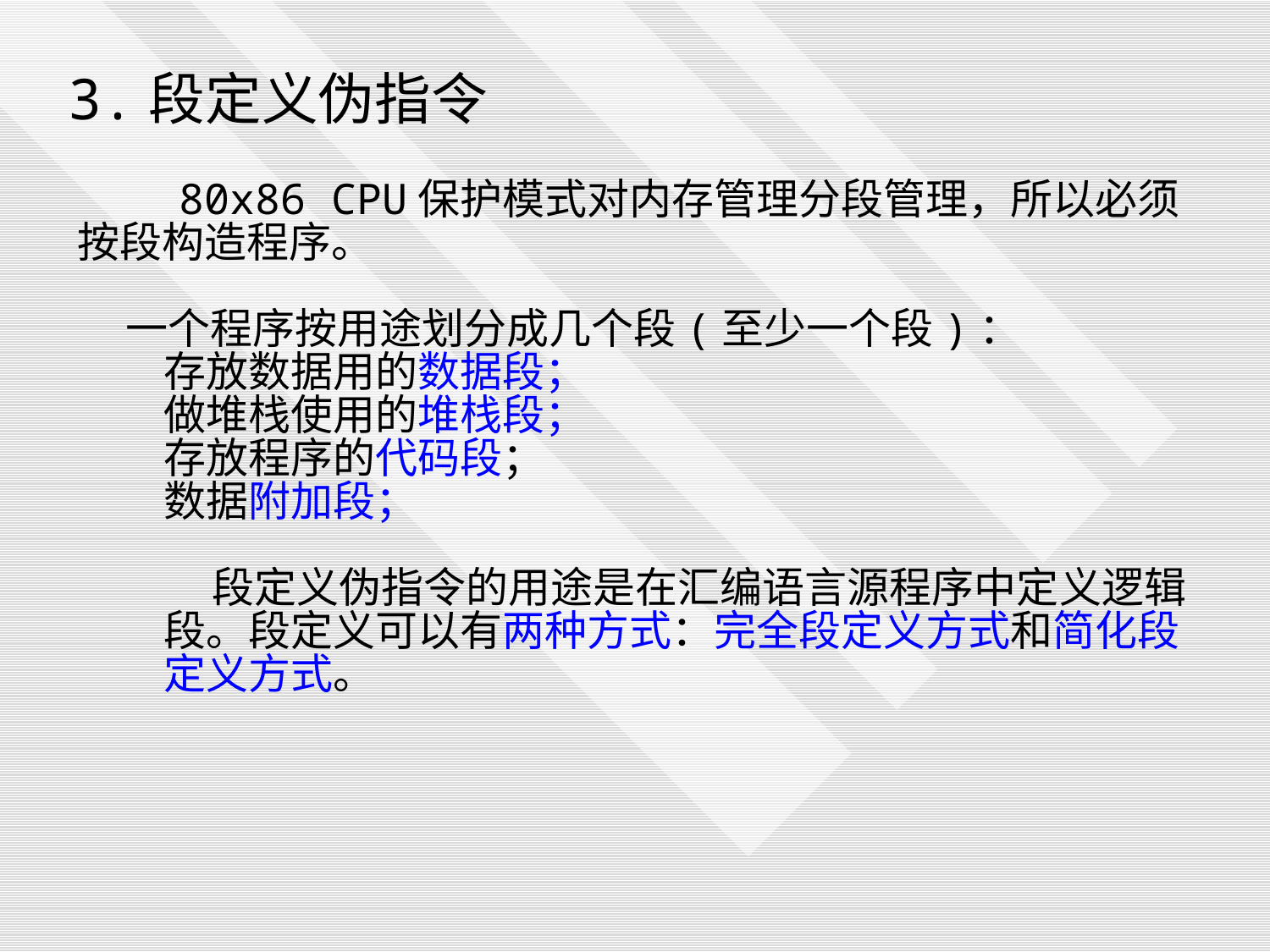

3.段定义伪指令
    80x86 CPU保护模式对内存管理分段管理，所以必须按段构造程序。

    一个程序按用途划分成几个段(至少一个段)：
存放数据用的数据段；
做堆栈使用的堆栈段；
存放程序的代码段；
数据附加段；

    段定义伪指令的用途是在汇编语言源程序中定义逻辑段。段定义可以有两种方式：完全段定义方式和简化段定义方式。